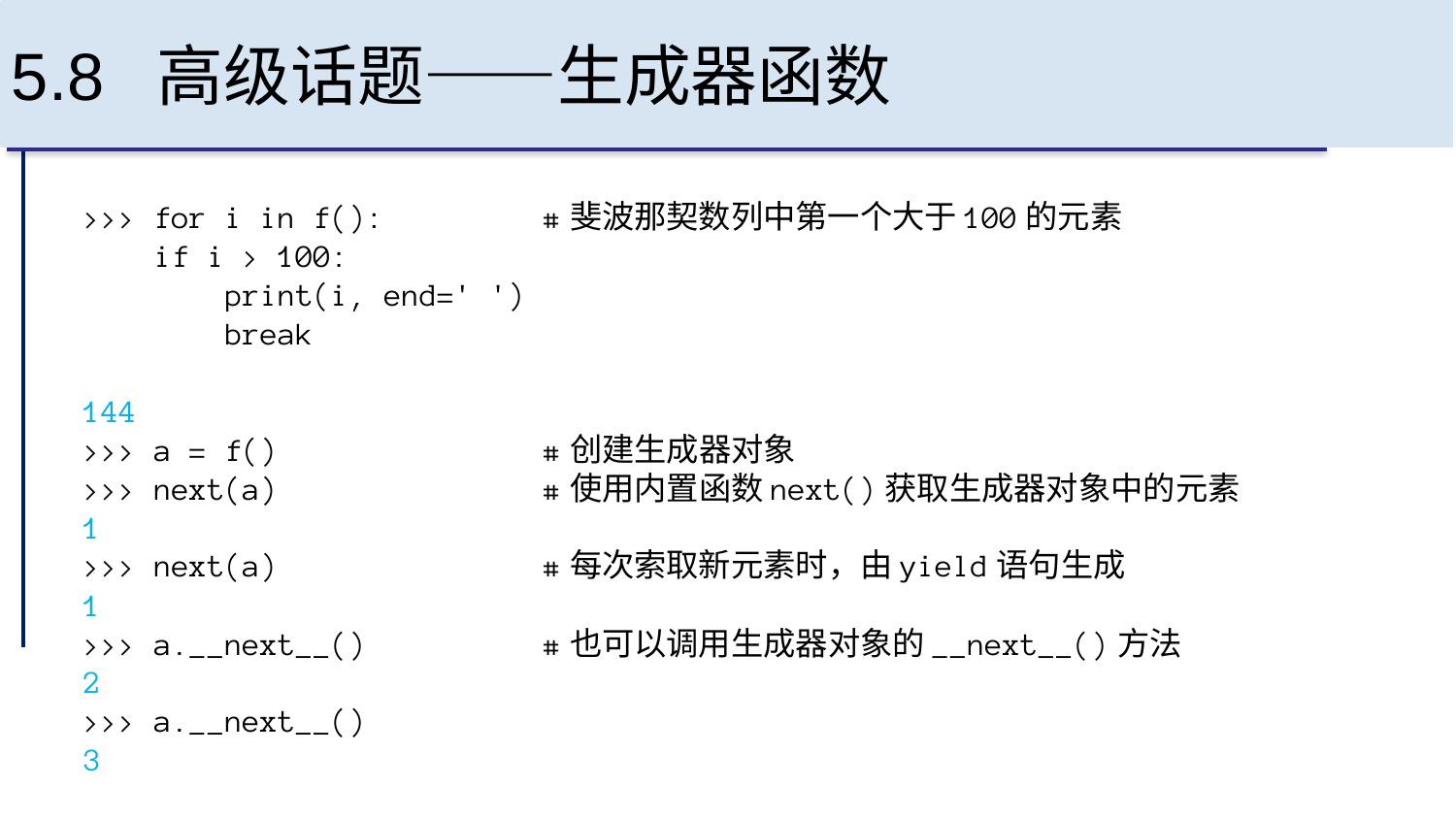

# 5.8  高级话题——生成器函数
>>> for i in f():         #斐波那契数列中第一个大于100的元素
    if i > 100:
        print(i, end=' ')
        break

144
>>> a = f()               #创建生成器对象
>>> next(a)               #使用内置函数next()获取生成器对象中的元素
1
>>> next(a)               #每次索取新元素时，由yield语句生成
1
>>> a.__next__()          #也可以调用生成器对象的__next__()方法
2
>>> a.__next__()
3